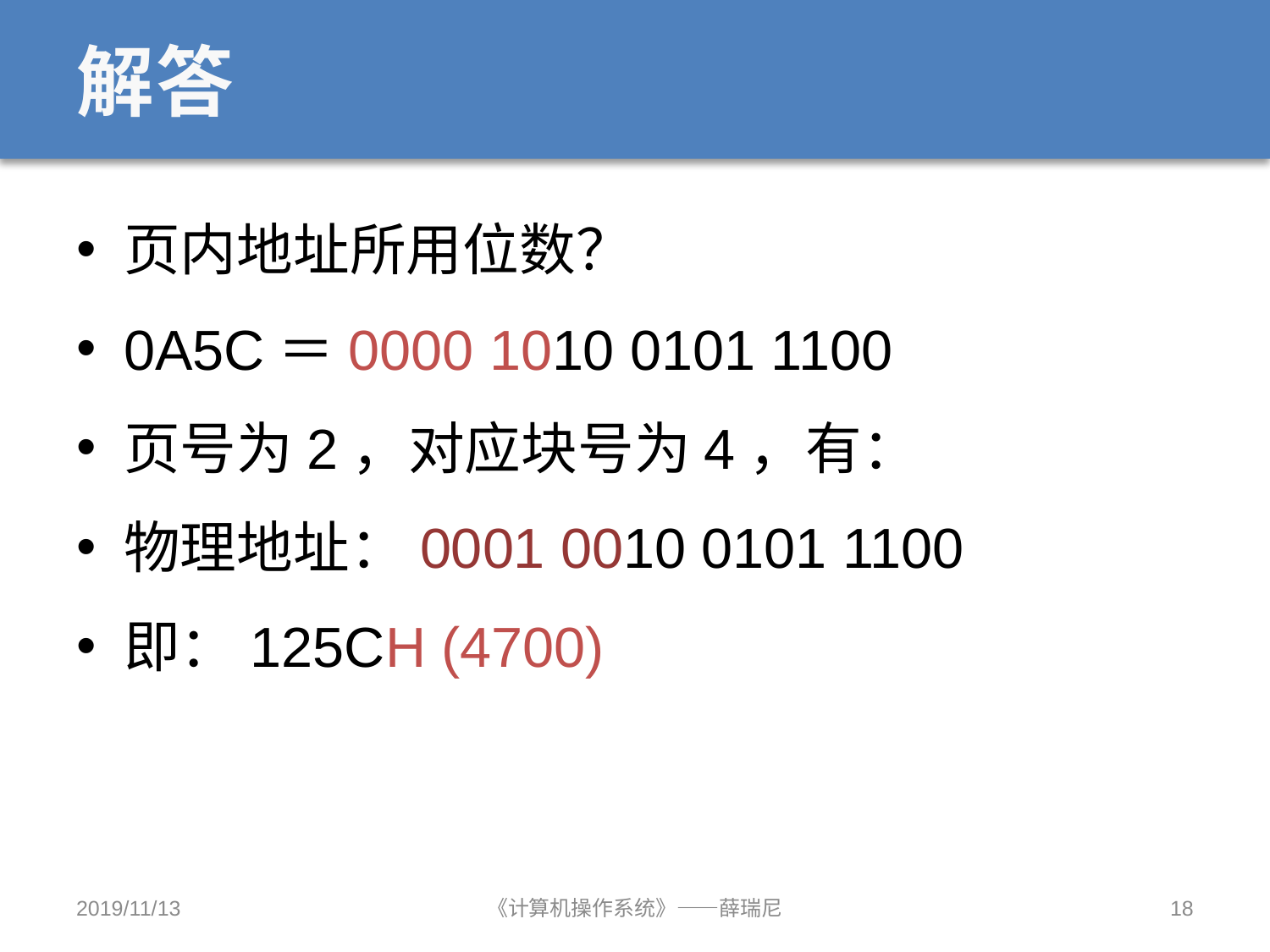

# 解答
页内地址所用位数？
0A5C＝0000 1010 0101 1100
页号为2，对应块号为4，有：
物理地址：0001 0010 0101 1100
即：125CH (4700)
2019/11/13
《计算机操作系统》——薛瑞尼
18